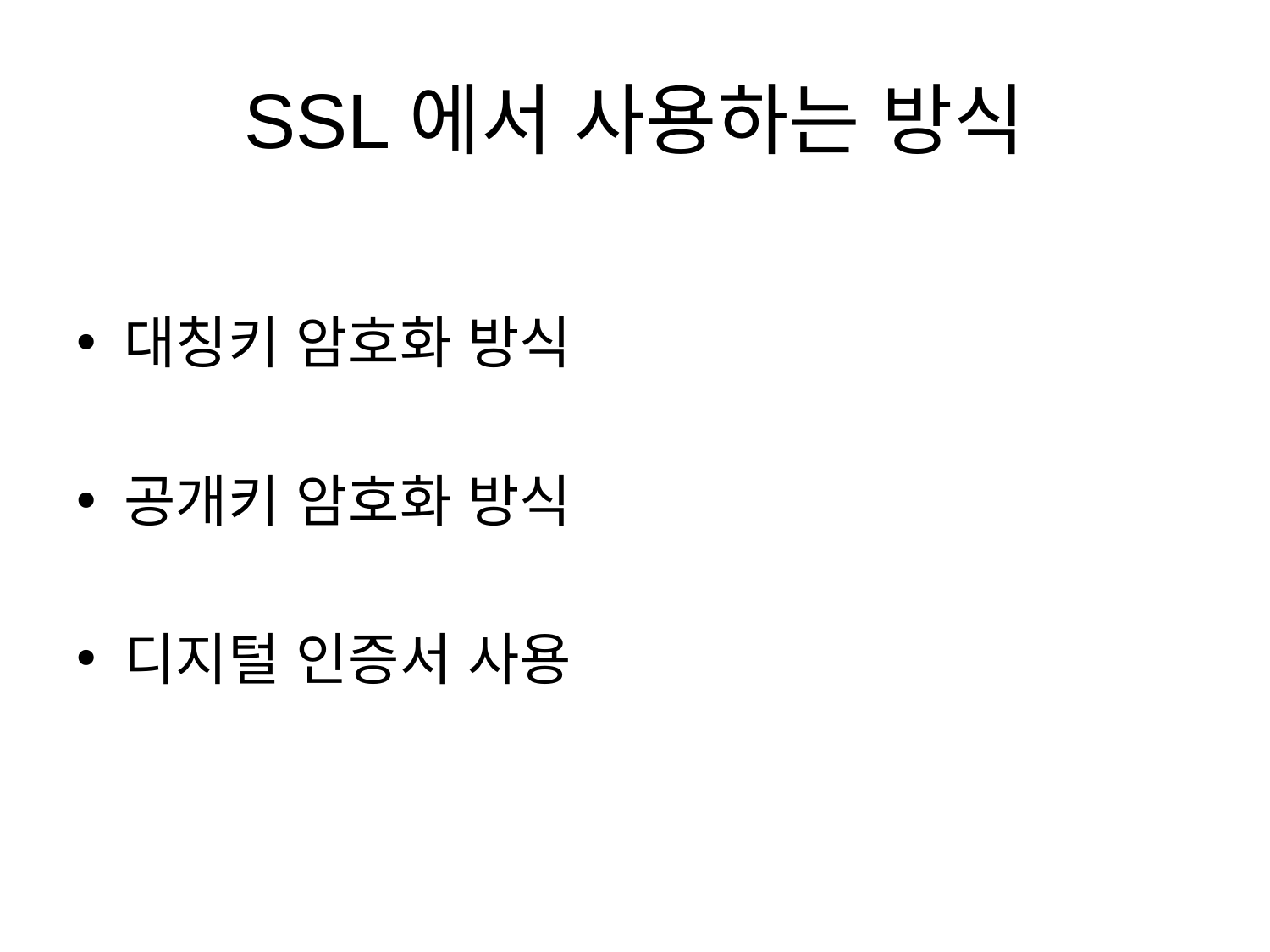

# SSL에서 사용하는 방식

대칭키 암호화 방식

공개키 암호화 방식

디지털 인증서 사용